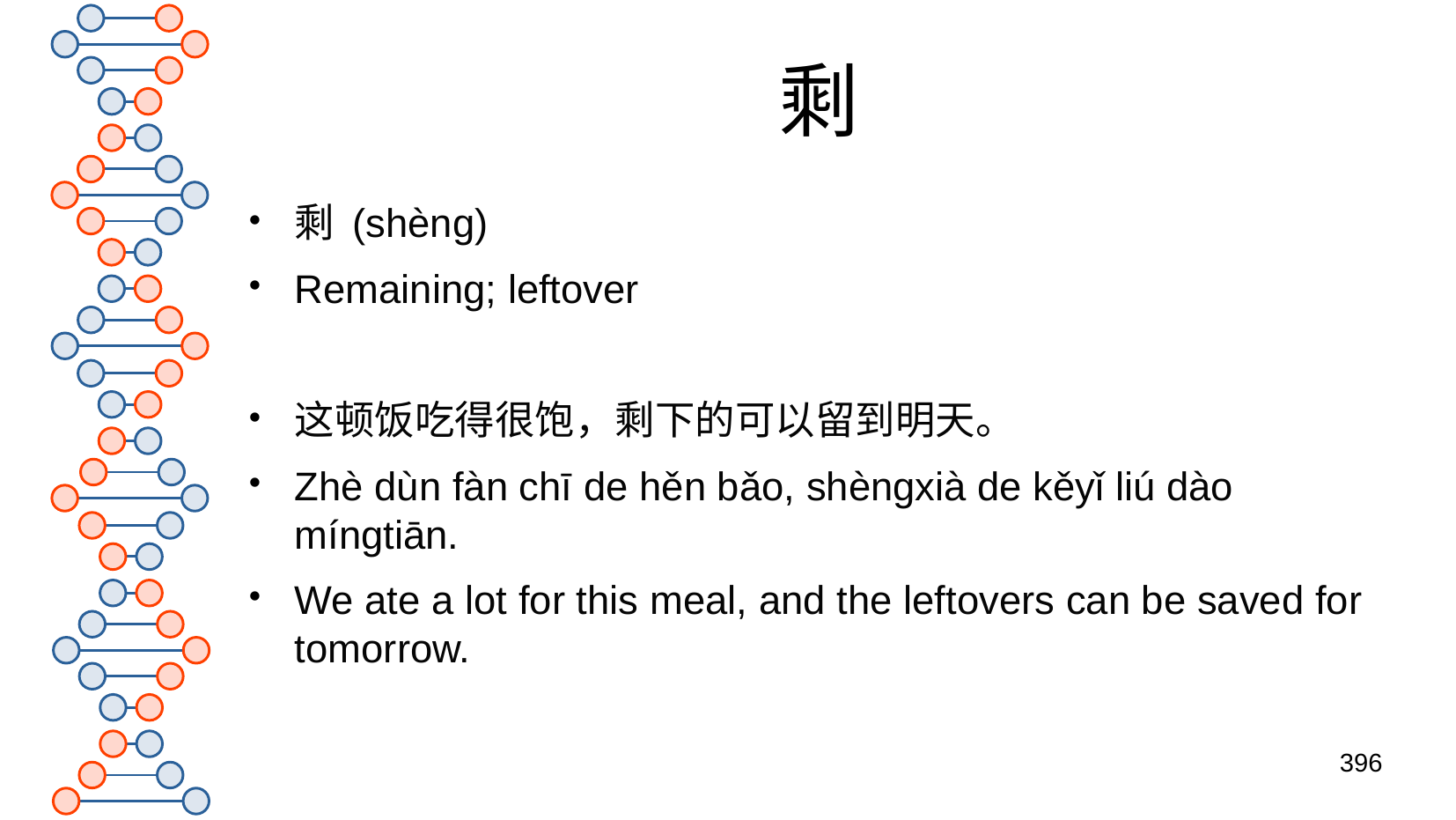

# 剩
剩 (shèng)
Remaining; leftover

这顿饭吃得很饱，剩下的可以留到明天。
Zhè dùn fàn chī de hěn bǎo, shèngxià de kěyǐ liú dào míngtiān.
We ate a lot for this meal, and the leftovers can be saved for tomorrow.

396